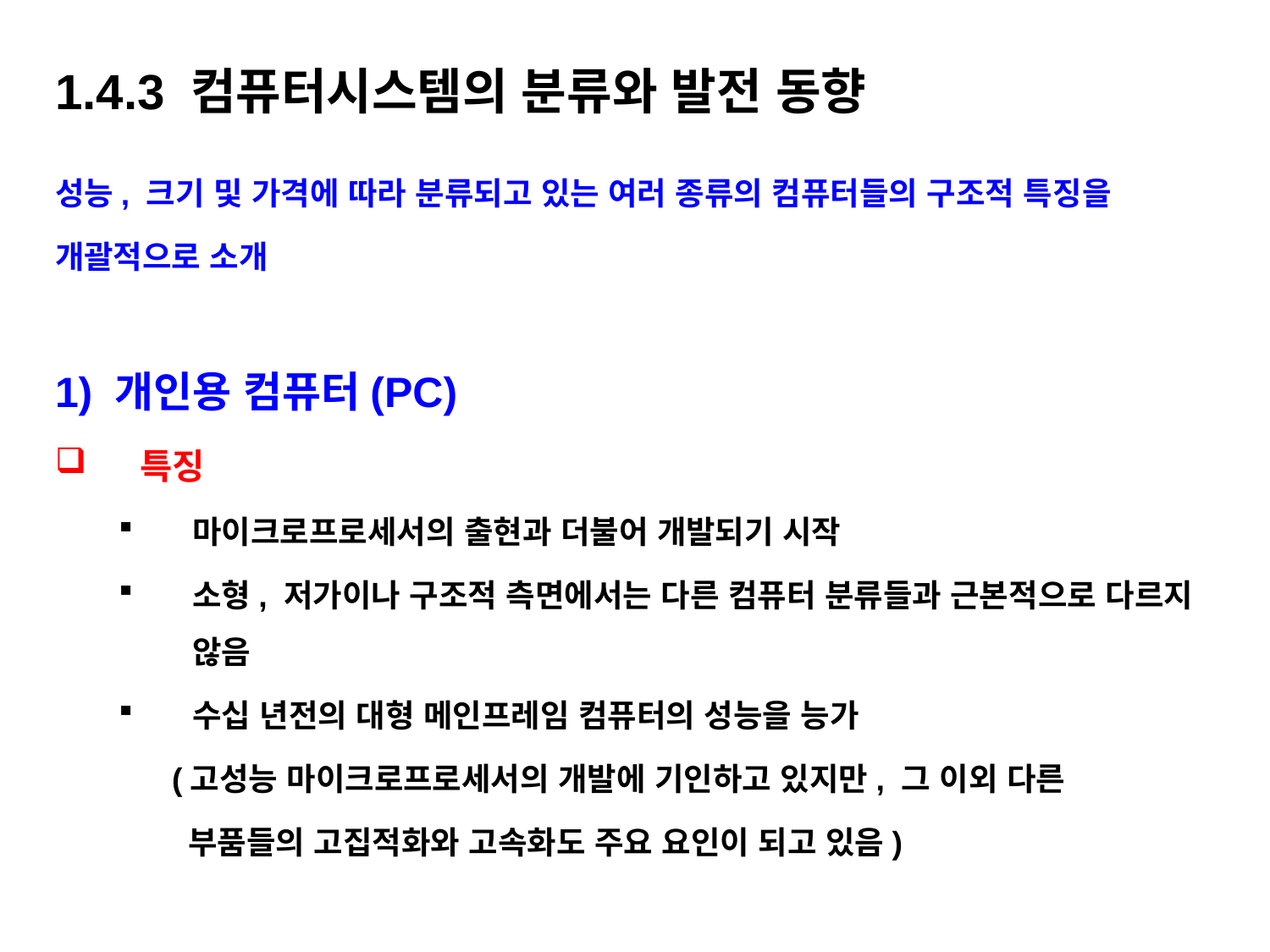

# 1.4.3 컴퓨터시스템의 분류와 발전 동향
성능, 크기 및 가격에 따라 분류되고 있는 여러 종류의 컴퓨터들의 구조적 특징을
개괄적으로 소개

1) 개인용 컴퓨터(PC)
특징
마이크로프로세서의 출현과 더불어 개발되기 시작
소형, 저가이나 구조적 측면에서는 다른 컴퓨터 분류들과 근본적으로 다르지 않음
수십 년전의 대형 메인프레임 컴퓨터의 성능을 능가
      (고성능 마이크로프로세서의 개발에 기인하고 있지만, 그 이외 다른
       부품들의 고집적화와 고속화도 주요 요인이 되고 있음)